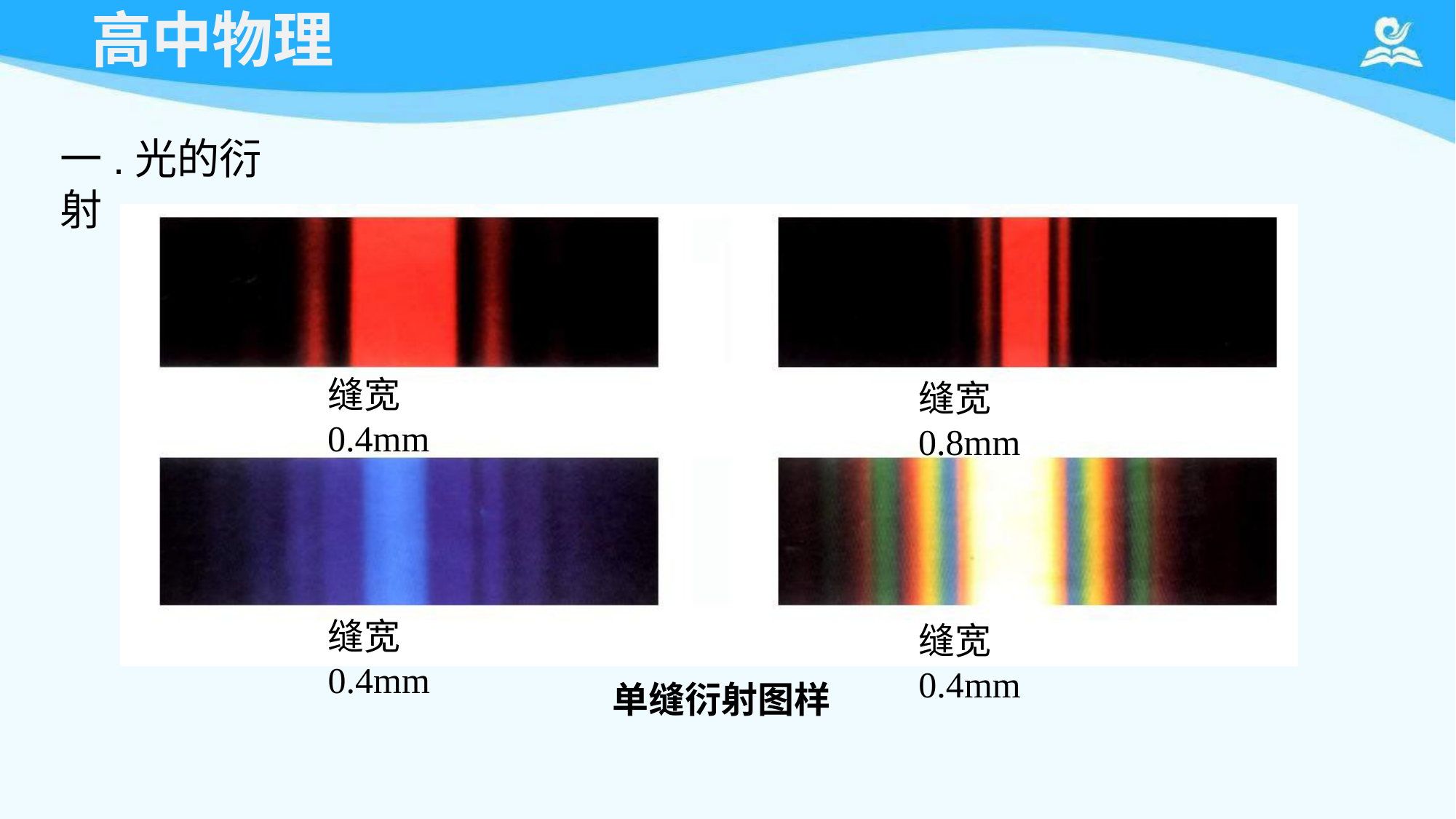

# 高中物理
一.光的衍射

缝宽0.4mm
缝宽0.8mm
缝宽0.4mm
缝宽0.4mm
单缝衍射图样